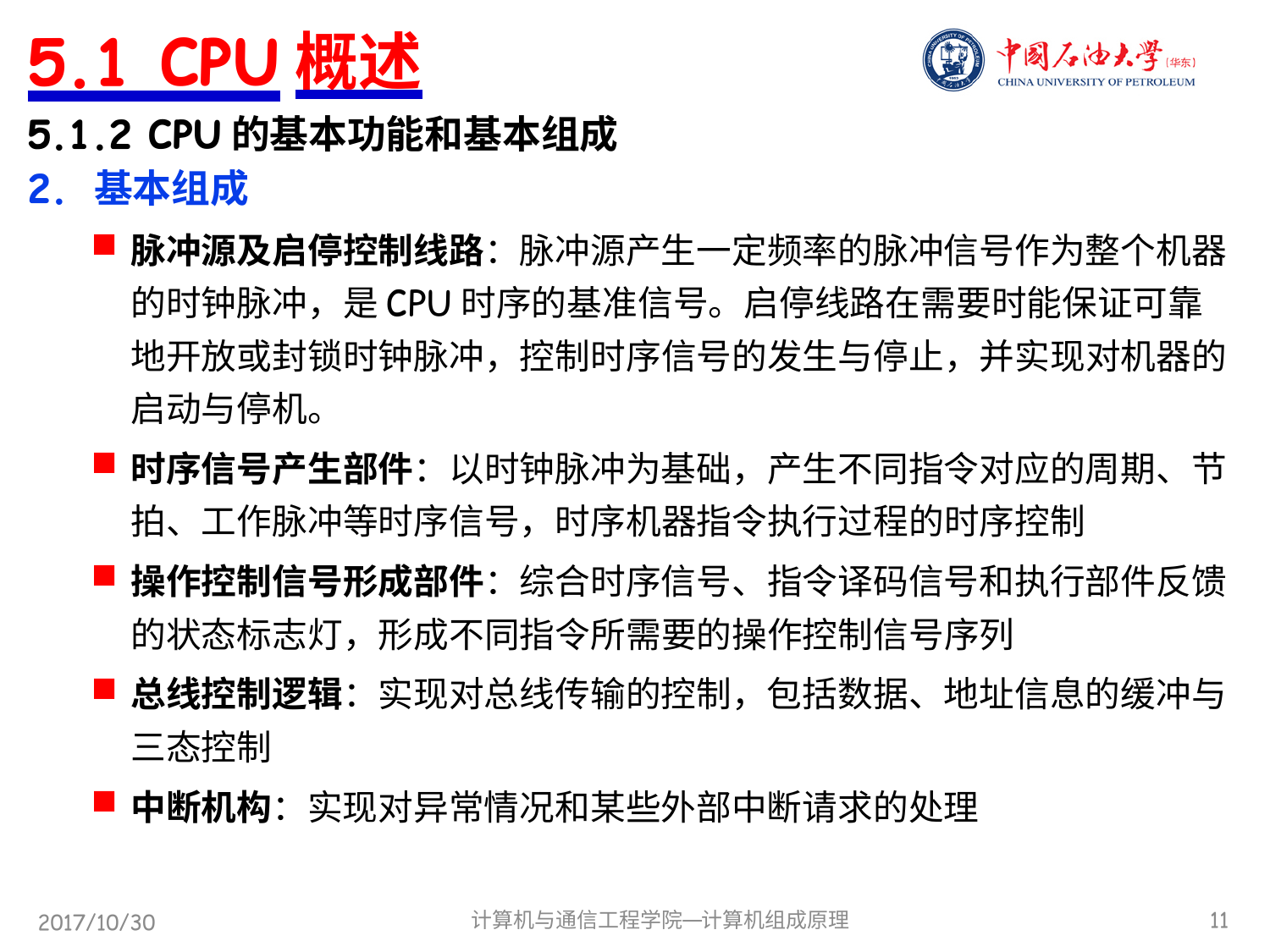

# 5.1 CPU概述
5.1.2 CPU的基本功能和基本组成
2. 基本组成
脉冲源及启停控制线路：脉冲源产生一定频率的脉冲信号作为整个机器的时钟脉冲，是CPU时序的基准信号。启停线路在需要时能保证可靠地开放或封锁时钟脉冲，控制时序信号的发生与停止，并实现对机器的启动与停机。
时序信号产生部件：以时钟脉冲为基础，产生不同指令对应的周期、节拍、工作脉冲等时序信号，时序机器指令执行过程的时序控制
操作控制信号形成部件：综合时序信号、指令译码信号和执行部件反馈的状态标志灯，形成不同指令所需要的操作控制信号序列
总线控制逻辑：实现对总线传输的控制，包括数据、地址信息的缓冲与三态控制
中断机构：实现对异常情况和某些外部中断请求的处理

计算机与通信工程学院—计算机组成原理
11
2017/10/30